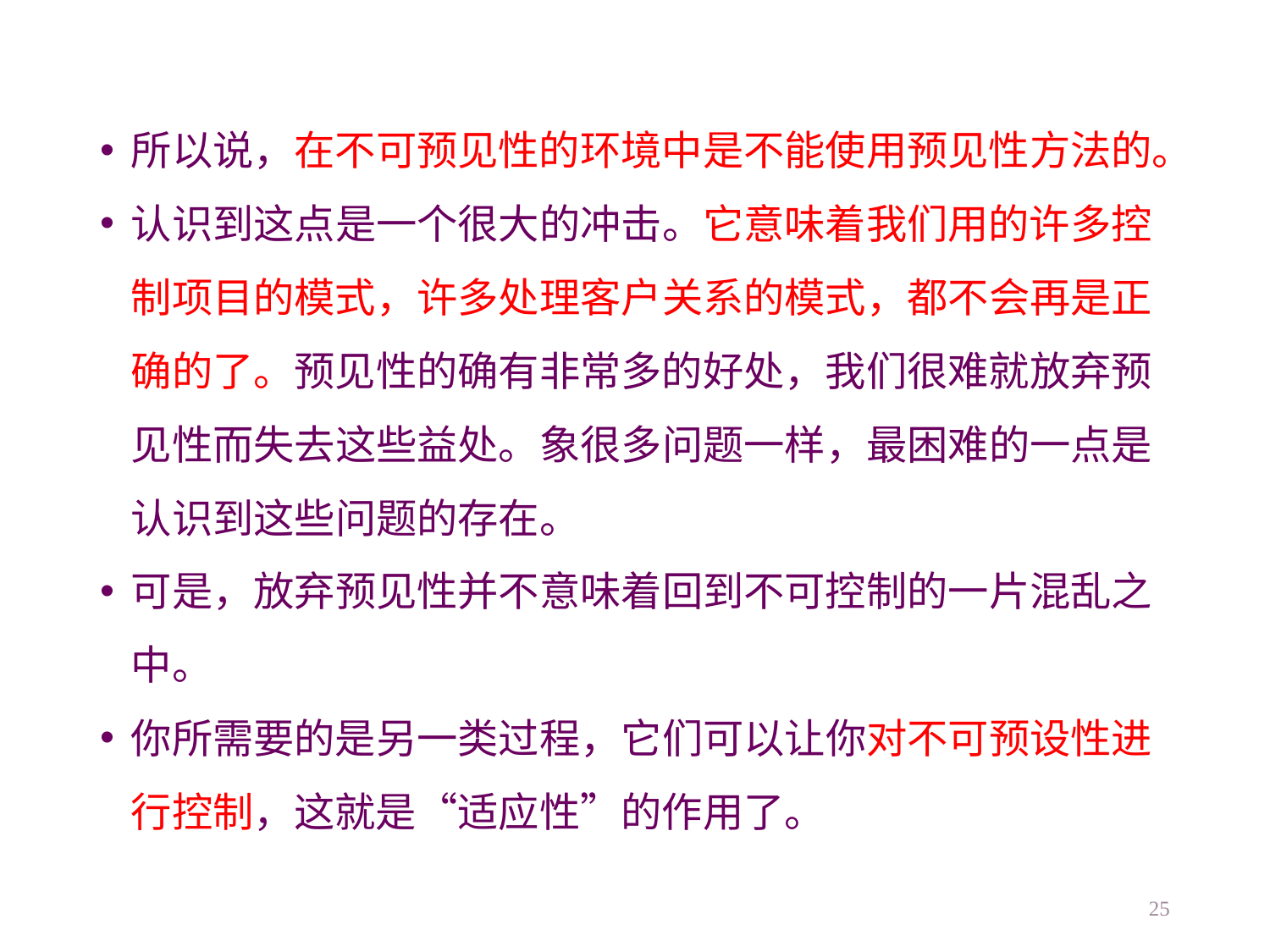

所以说，在不可预见性的环境中是不能使用预见性方法的。
认识到这点是一个很大的冲击。它意味着我们用的许多控制项目的模式，许多处理客户关系的模式，都不会再是正确的了。预见性的确有非常多的好处，我们很难就放弃预见性而失去这些益处。象很多问题一样，最困难的一点是认识到这些问题的存在。
可是，放弃预见性并不意味着回到不可控制的一片混乱之中。
你所需要的是另一类过程，它们可以让你对不可预设性进行控制，这就是“适应性”的作用了。

25